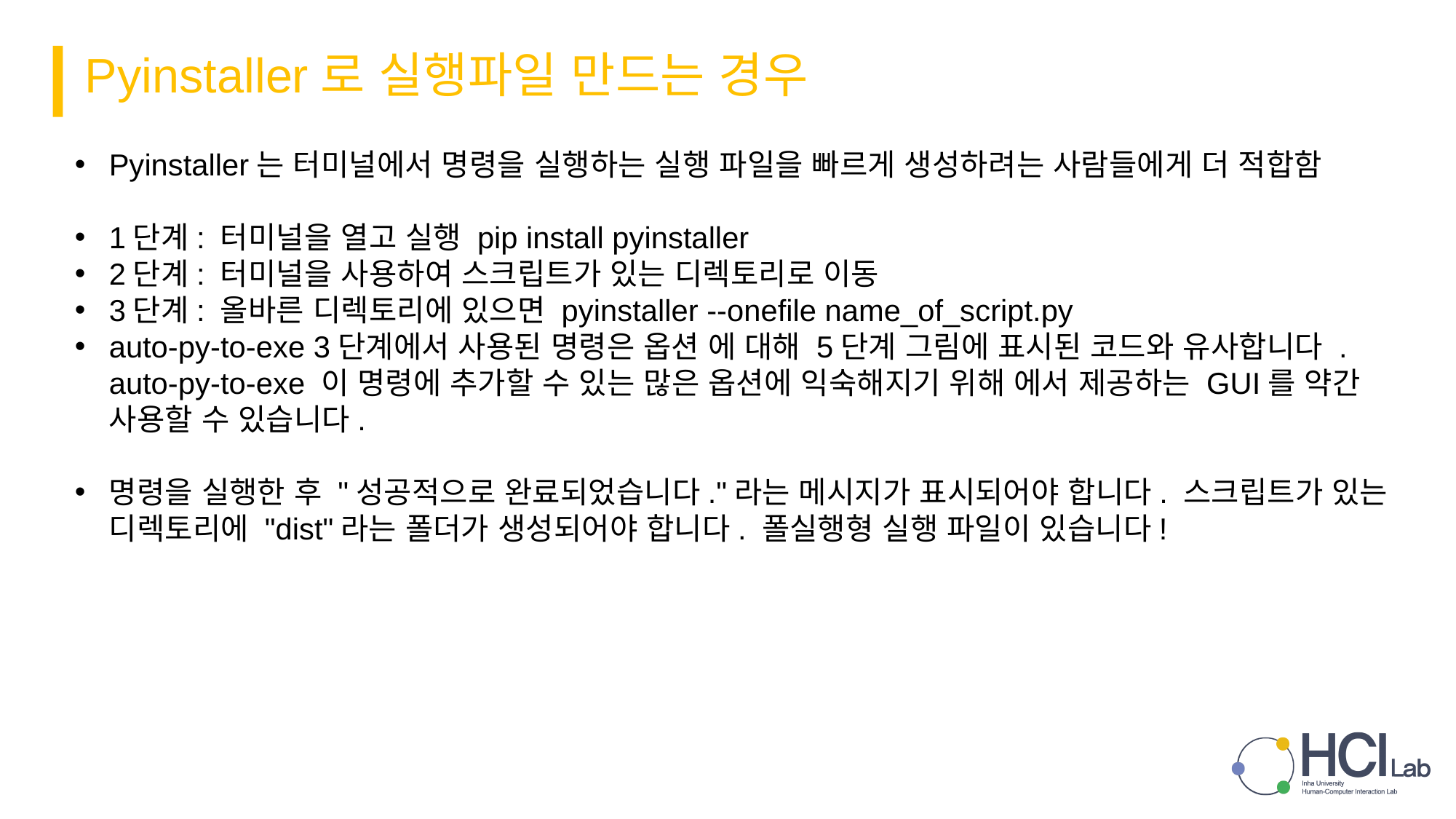

Pyinstaller로 실행파일 만드는 경우
Pyinstaller는 터미널에서 명령을 실행하는 실행 파일을 빠르게 생성하려는 사람들에게 더 적합함

1단계: 터미널을 열고 실행 pip install pyinstaller
2단계: 터미널을 사용하여 스크립트가 있는 디렉토리로 이동
3단계: 올바른 디렉토리에 있으면 pyinstaller --onefile name_of_script.py
auto-py-to-exe 3단계에서 사용된 명령은 옵션 에 대해 5단계 그림에 표시된 코드와 유사합니다 . auto-py-to-exe 이 명령에 추가할 수 있는 많은 옵션에 익숙해지기 위해 에서 제공하는 GUI를 약간 사용할 수 있습니다.

명령을 실행한 후 "성공적으로 완료되었습니다."라는 메시지가 표시되어야 합니다. 스크립트가 있는 디렉토리에 "dist"라는 폴더가 생성되어야 합니다. 폴실행형 실행 파일이 있습니다!